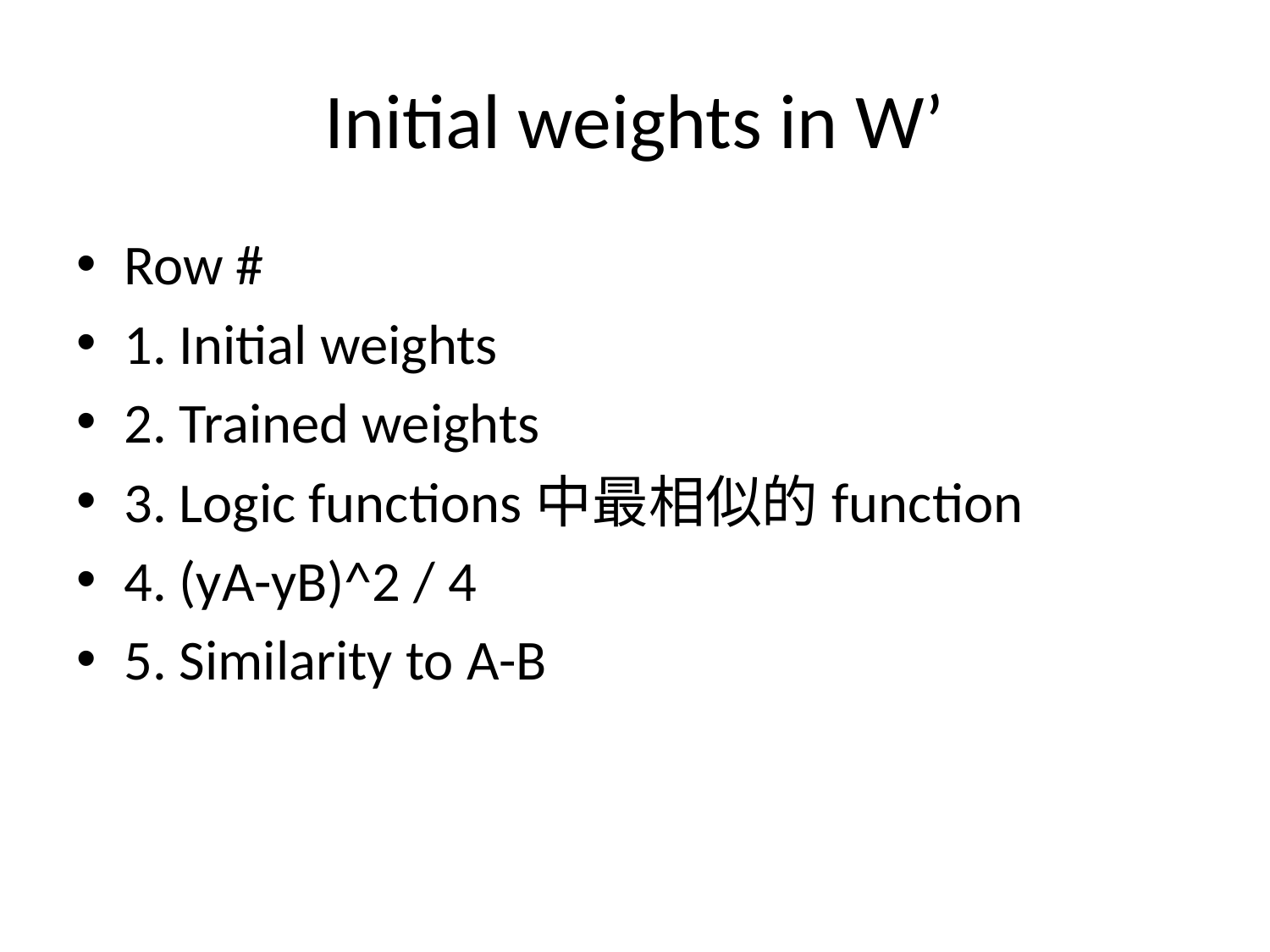

# Initial weights in W’
Row #
1. Initial weights
2. Trained weights
3. Logic functions中最相似的function
4. (yA-yB)^2 / 4
5. Similarity to A-B